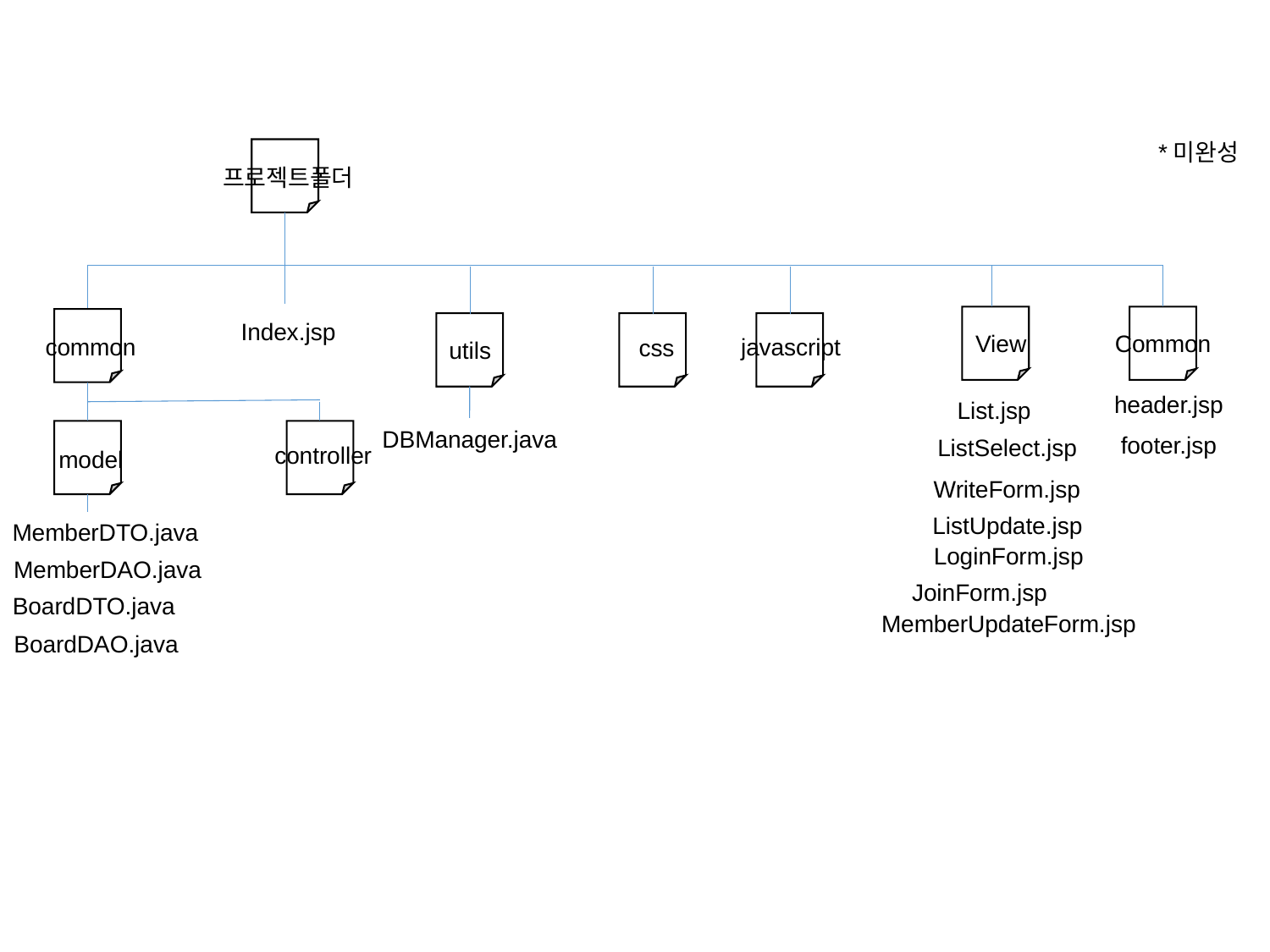

*미완성

프로젝트폴더

Index.jsp

View
Common
javascript
common
css
utils
header.jsp
List.jsp
DBManager.java

footer.jsp
ListSelect.jsp
controller
model
WriteForm.jsp
ListUpdate.jsp
MemberDTO.java
LoginForm.jsp
MemberDAO.java
JoinForm.jsp
BoardDTO.java
MemberUpdateForm.jsp
BoardDAO.java